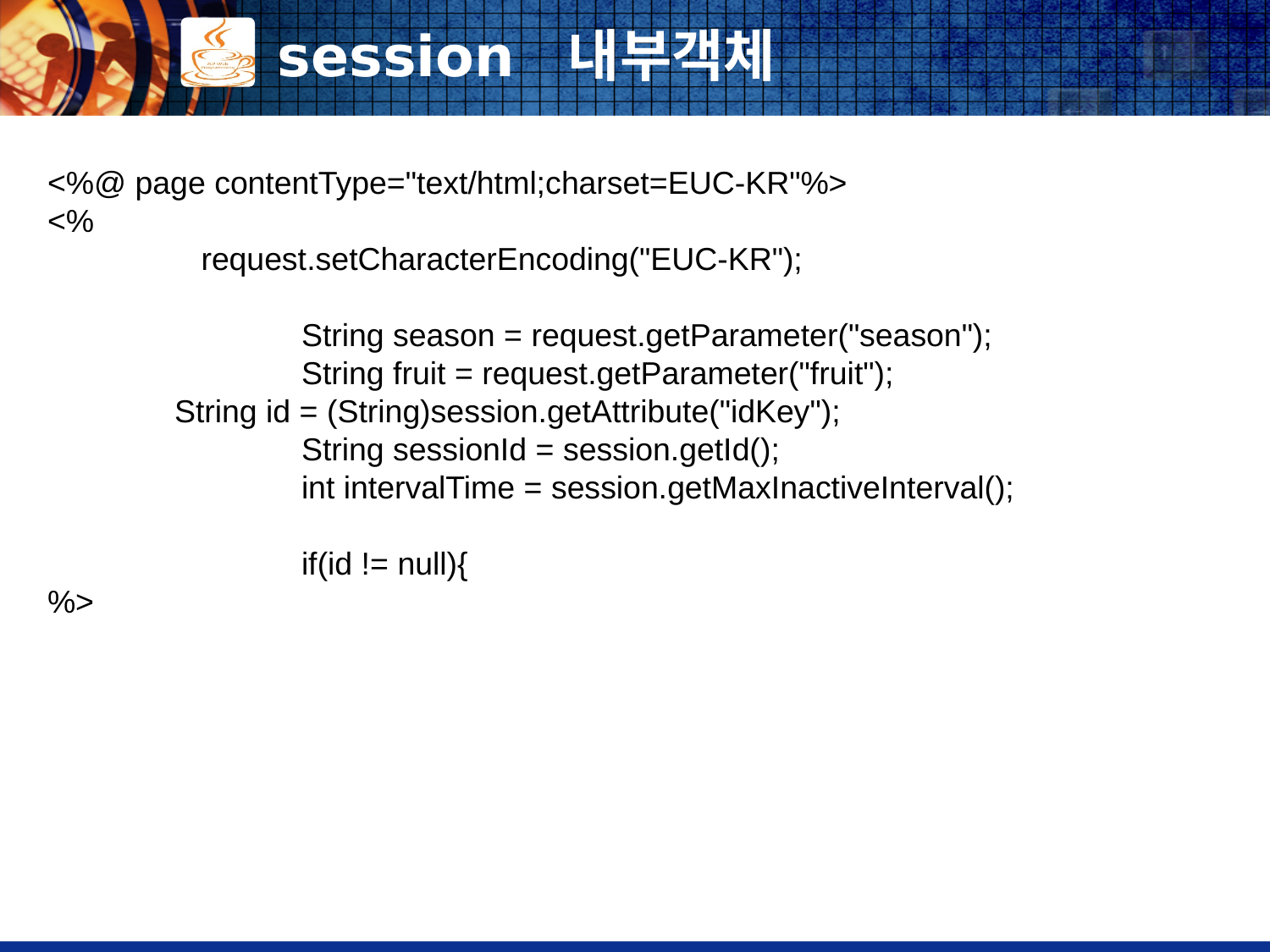

# session  내부객체
<%@ page contentType="text/html;charset=EUC-KR"%>
<%
	   request.setCharacterEncoding("EUC-KR");

		String season = request.getParameter("season");
		String fruit = request.getParameter("fruit");
    	String id = (String)session.getAttribute("idKey");
		String sessionId = session.getId();
		int intervalTime = session.getMaxInactiveInterval();

		if(id != null){
%>